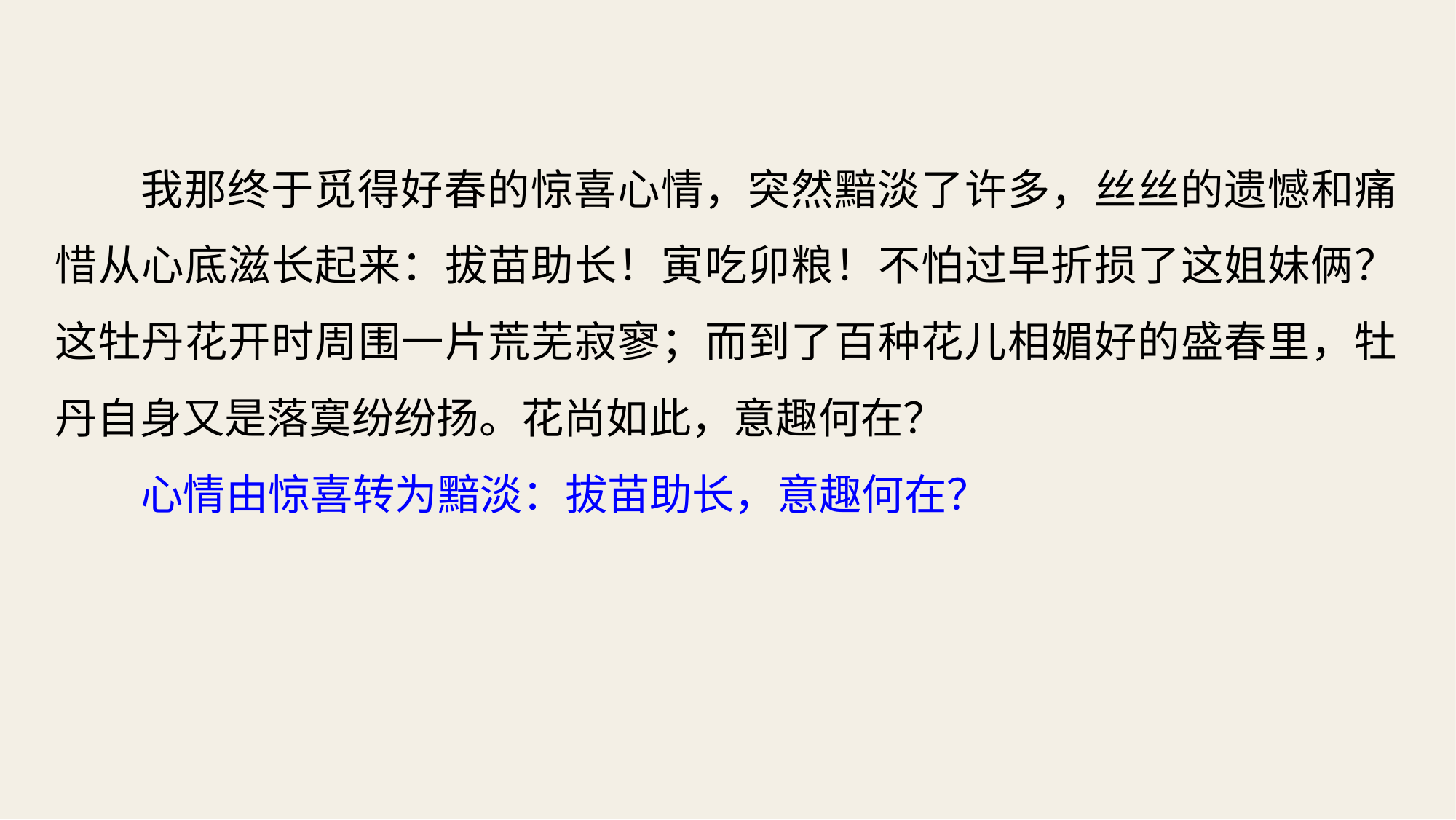

我那终于觅得好春的惊喜心情，突然黯淡了许多，丝丝的遗憾和痛惜从心底滋长起来：拔苗助长！寅吃卯粮！不怕过早折损了这姐妹俩？这牡丹花开时周围一片荒芜寂寥；而到了百种花儿相媚好的盛春里，牡丹自身又是落寞纷纷扬。花尚如此，意趣何在？
心情由惊喜转为黯淡：拔苗助长，意趣何在？